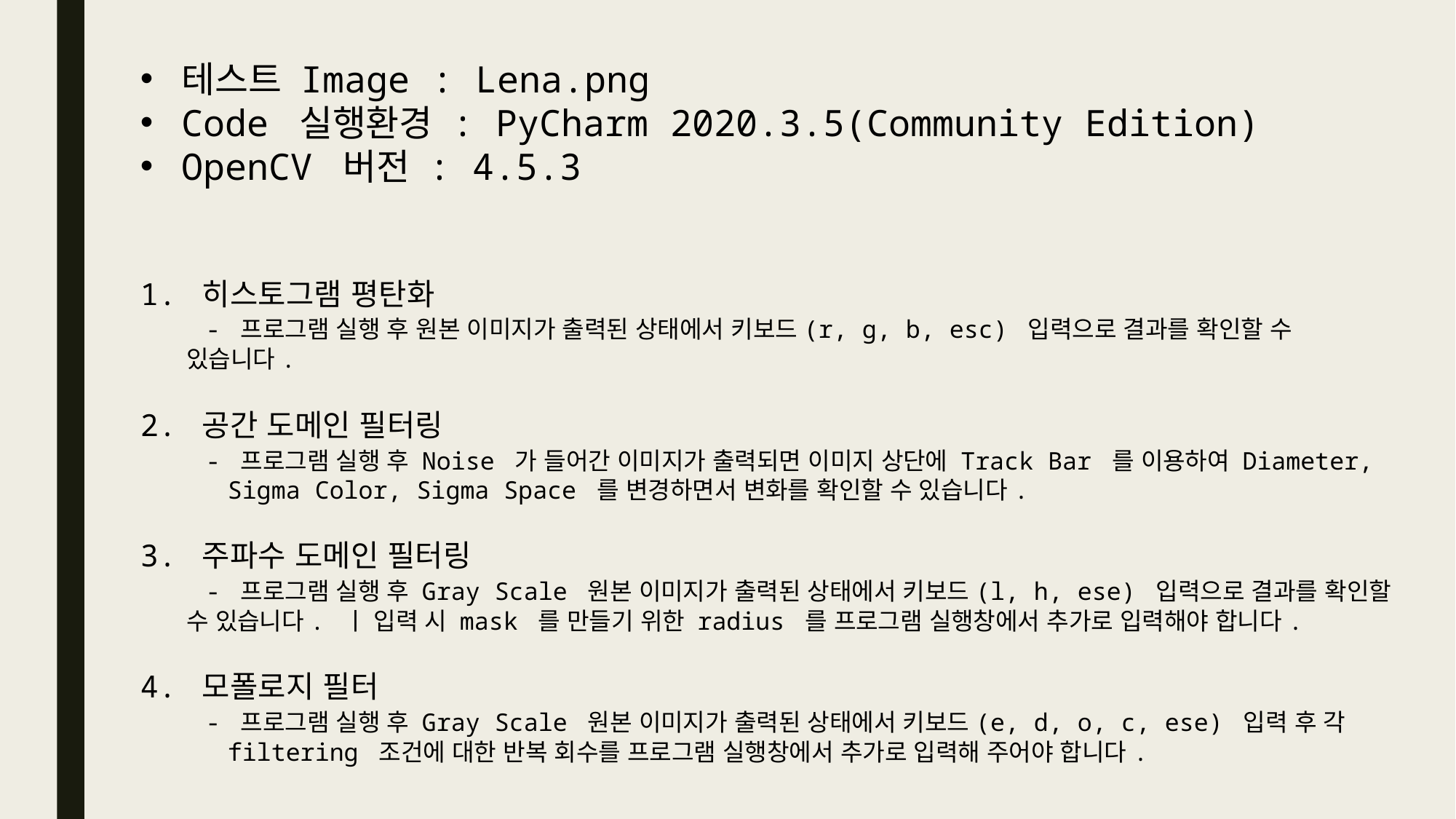

테스트 Image : Lena.png
Code 실행환경 : PyCharm 2020.3.5(Community Edition)
OpenCV 버전 : 4.5.3

1. 히스토그램 평탄화
    - 프로그램 실행 후 원본 이미지가 출력된 상태에서 키보드(r, g, b, esc) 입력으로 결과를 확인할 수
      있습니다.

2. 공간 도메인 필터링
    - 프로그램 실행 후 Noise 가 들어간 이미지가 출력되면 이미지 상단에 Track Bar 를 이용하여 Diameter,
      Sigma Color, Sigma Space 를 변경하면서 변화를 확인할 수 있습니다.

3. 주파수 도메인 필터링
    - 프로그램 실행 후 Gray Scale 원본 이미지가 출력된 상태에서 키보드(l, h, ese) 입력으로 결과를 확인할
      수 있습니다. ㅣ 입력 시 mask 를 만들기 위한 radius 를 프로그램 실행창에서 추가로 입력해야 합니다.

4. 모폴로지 필터
    - 프로그램 실행 후 Gray Scale 원본 이미지가 출력된 상태에서 키보드(e, d, o, c, ese) 입력 후 각
      filtering 조건에 대한 반복 회수를 프로그램 실행창에서 추가로 입력해 주어야 합니다.